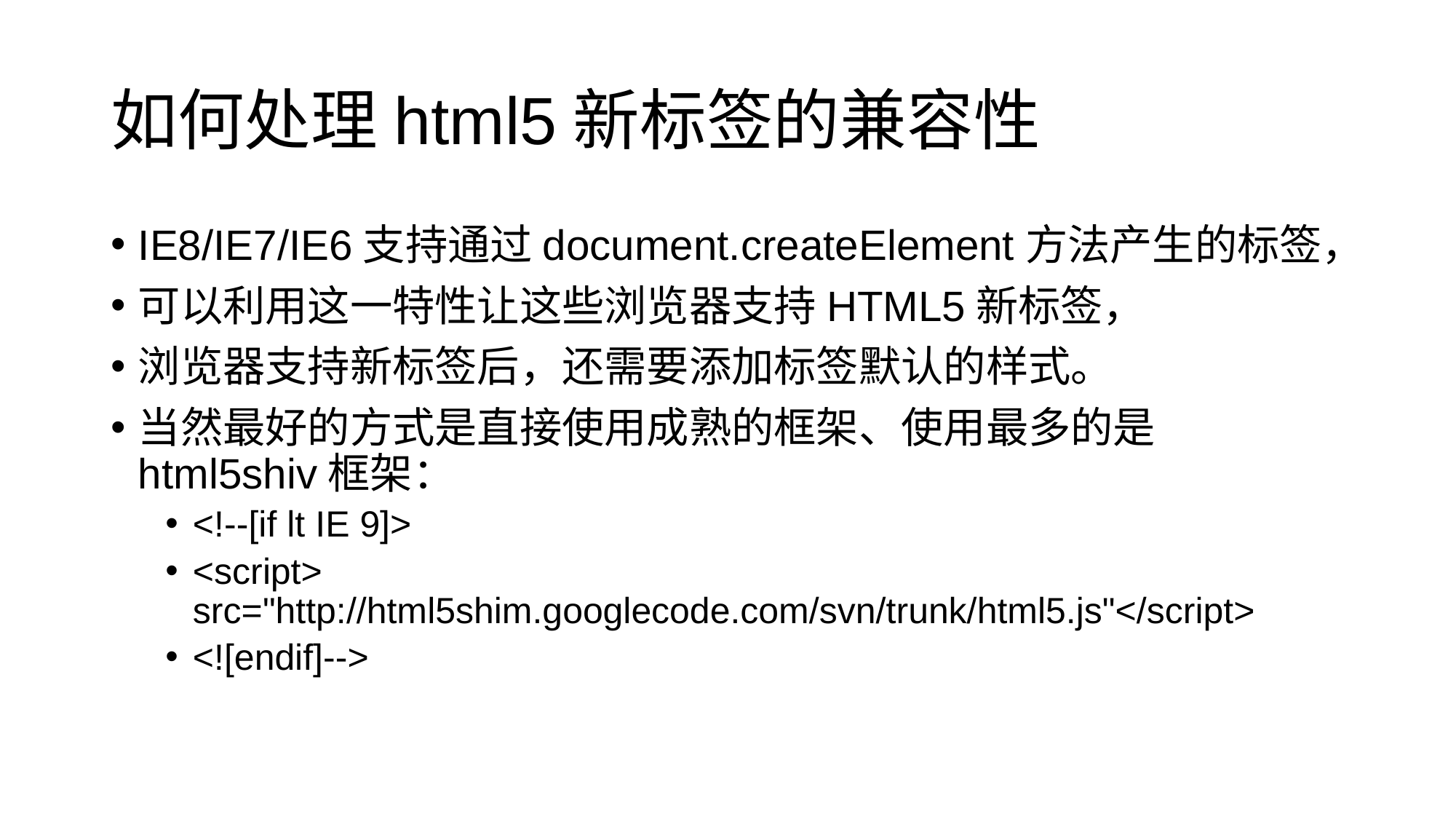

# 如何处理html5新标签的兼容性
IE8/IE7/IE6支持通过document.createElement方法产生的标签，
可以利用这一特性让这些浏览器支持HTML5新标签，
浏览器支持新标签后，还需要添加标签默认的样式。
当然最好的方式是直接使用成熟的框架、使用最多的是html5shiv框架：
<!--[if lt IE 9]>
<script> src="http://html5shim.googlecode.com/svn/trunk/html5.js"</script>
<![endif]-->